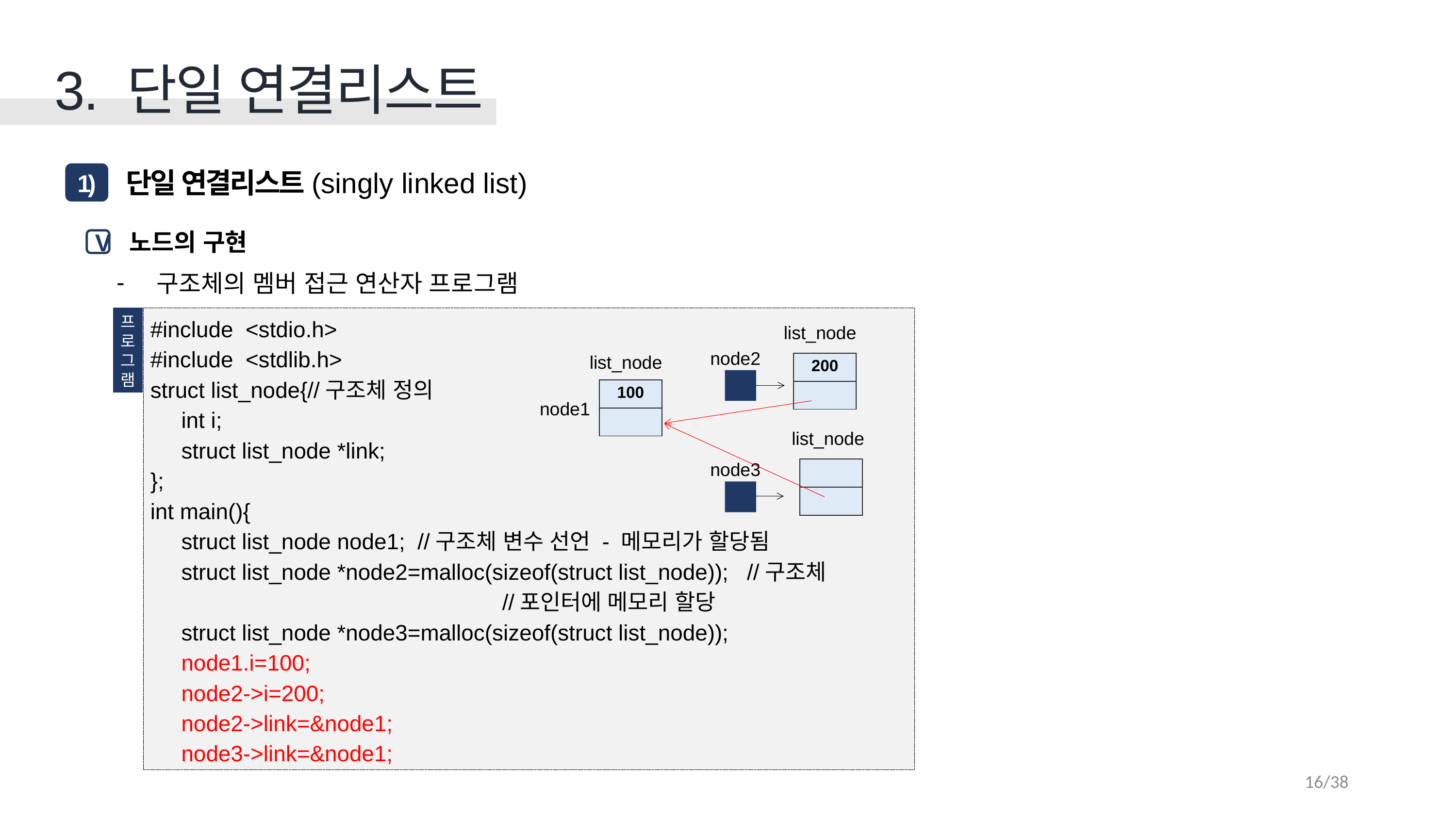

3. 단일 연결리스트

 단일 연결리스트(singly linked list)

1)
 노드의 구현

 구조체의 멤버 접근 연산자 프로그램
V
프
로
그
램
#include  <stdio.h>
#include  <stdlib.h>
struct list_node{//구조체 정의
     int i;
     struct list_node *link;
};
int main(){
     struct list_node node1;  //구조체 변수 선언 - 메모리가 할당됨
     struct list_node *node2=malloc(sizeof(struct list_node));   //구조체
                                                        //포인터에 메모리 할당
     struct list_node *node3=malloc(sizeof(struct list_node));
     node1.i=100;
     node2->i=200;
     node2->link=&node1;
     node3->link=&node1;
list_node
node2
list_node
| 200 |
| --- |
|  |

| 100 |
| --- |
|  |
node1
list_node
node3
|  |
| --- |
|  |

16/38